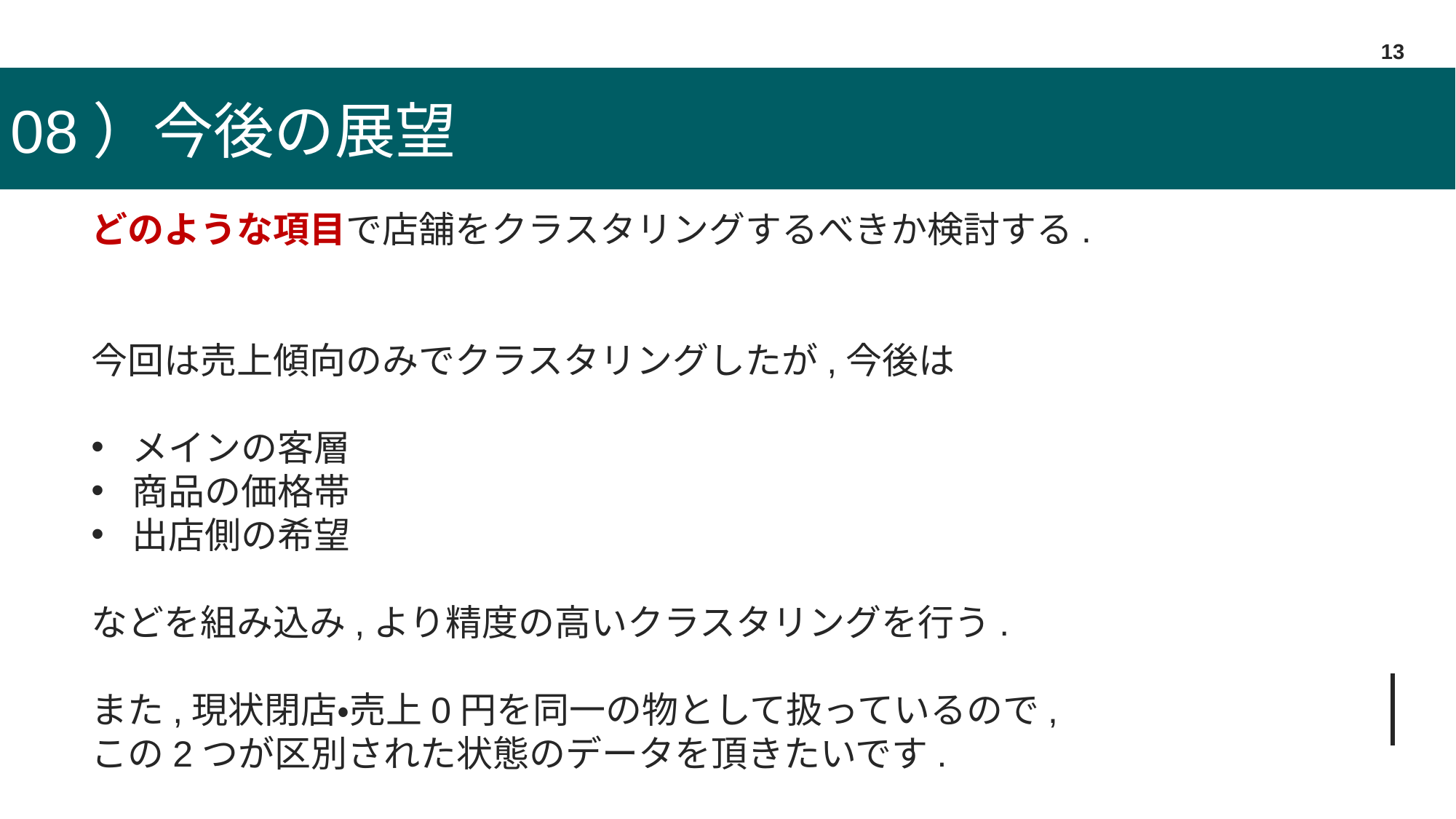

13

08）今後の展望

どのような項目で店舗をクラスタリングするべきか検討する.

今回は売上傾向のみでクラスタリングしたが,今後は

メインの客層
商品の価格帯
出店側の希望

などを組み込み,より精度の高いクラスタリングを行う.

また,現状閉店・売上0円を同一の物として扱っているので,
この2つが区別された状態のデータを頂きたいです.